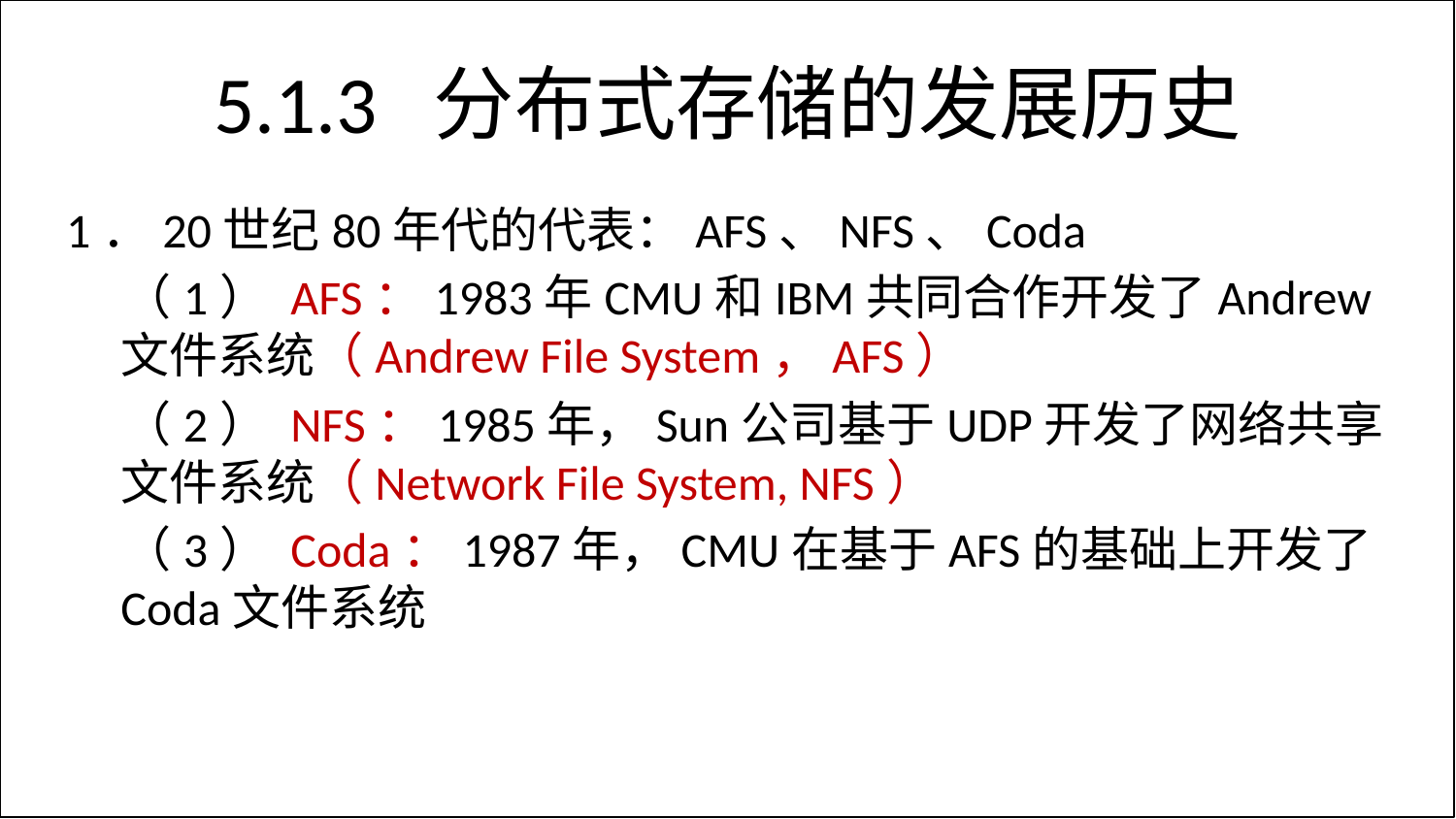

5.1.3  分布式存储的发展历史
1．20世纪80年代的代表：AFS、NFS、Coda
（1） AFS：1983年CMU和IBM共同合作开发了Andrew文件系统（Andrew File System，AFS）
（2） NFS：1985年，Sun公司基于UDP开发了网络共享文件系统（Network File System, NFS）
（3） Coda：1987年，CMU在基于AFS的基础上开发了Coda文件系统